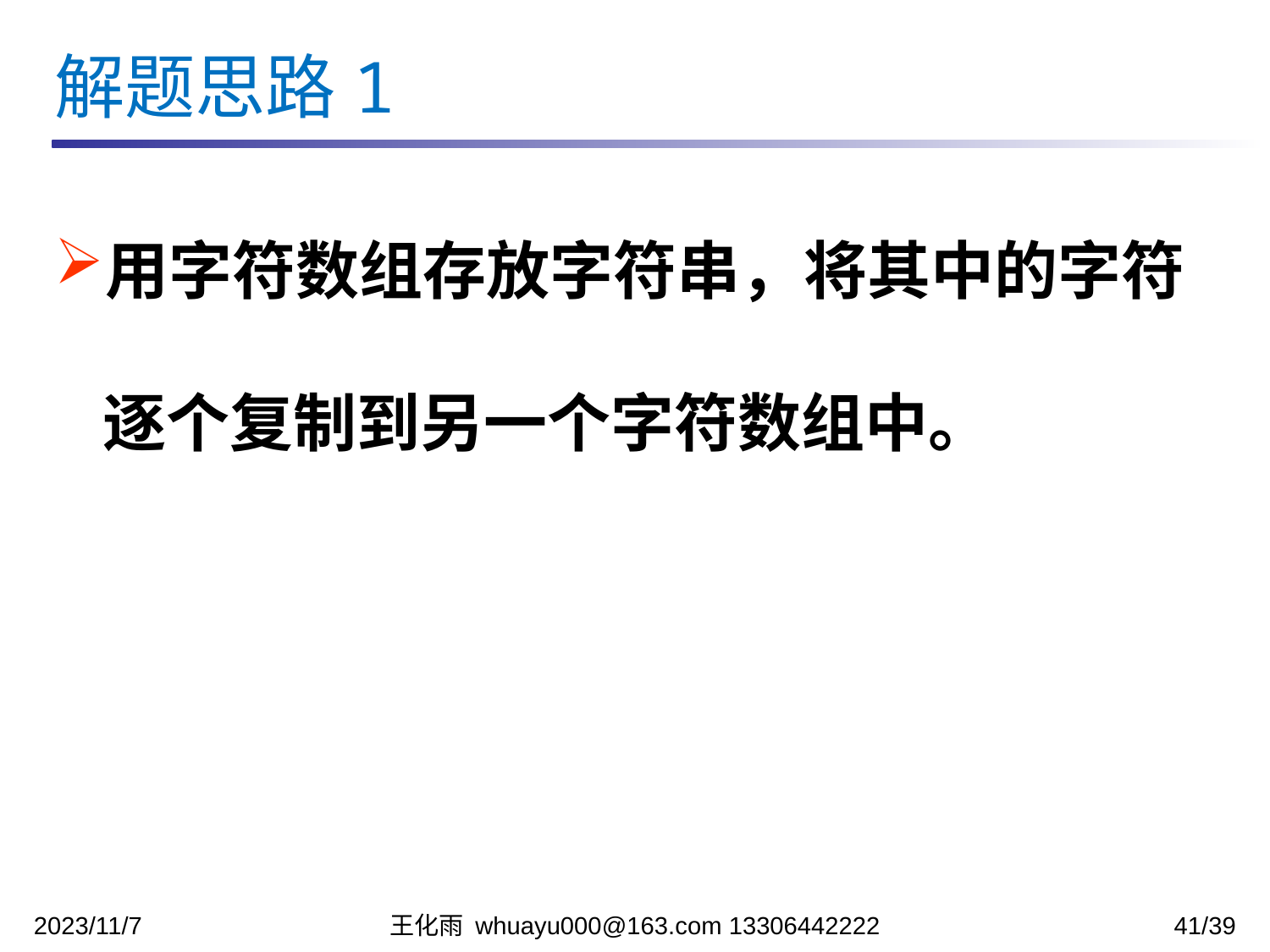

解题思路1
用字符数组存放字符串，将其中的字符逐个复制到另一个字符数组中。
2023/11/7
王化雨 whuayu000@163.com 13306442222
41/39